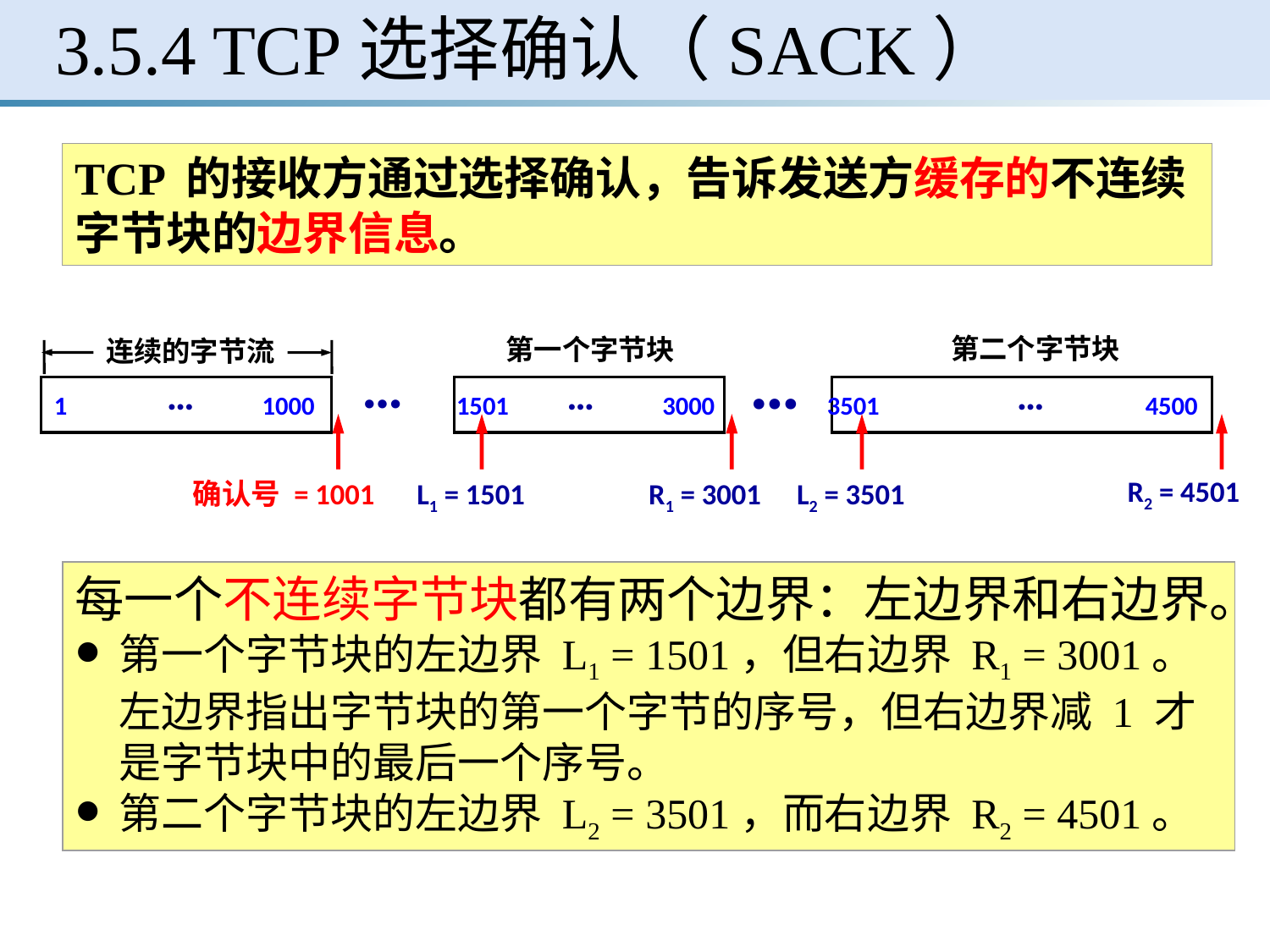

# 3.5.4 TCP选择确认（SACK）
TCP 的接收方通过选择确认，告诉发送方缓存的不连续字节块的边界信息。
第二个字节块
第一个字节块
连续的字节流
…

…

…
…
…

1                                 1000                        1501                          3000                   3501                                             4500

R2 = 4501
确认号 = 1001
L1 = 1501
R1 = 3001
L2 = 3501
每一个不连续字节块都有两个边界：左边界和右边界。
第一个字节块的左边界 L1 = 1501，但右边界 R1 = 3001。左边界指出字节块的第一个字节的序号，但右边界减 1 才是字节块中的最后一个序号。
第二个字节块的左边界 L2 = 3501，而右边界 R2 = 4501。